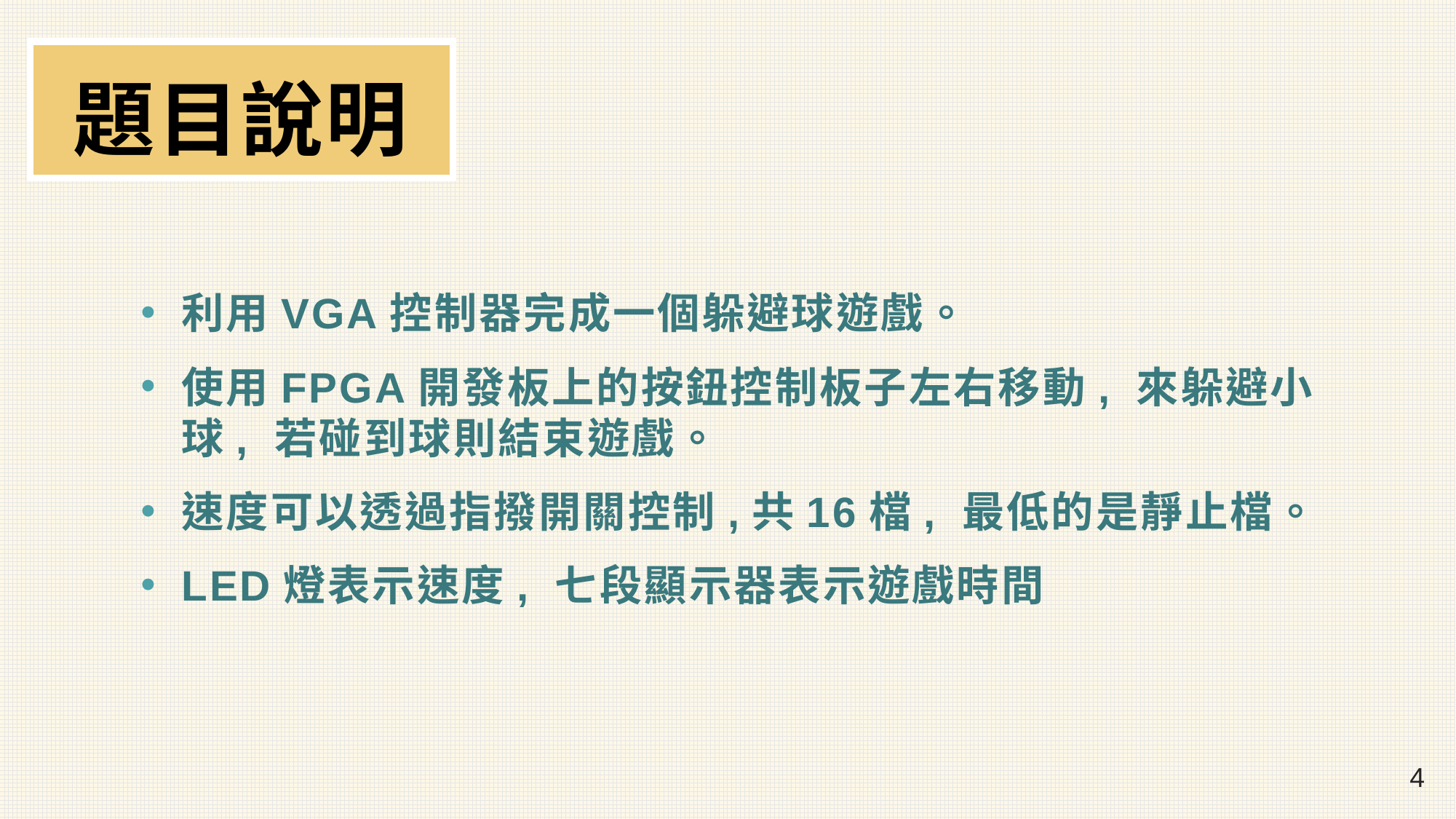

題目說明
利用VGA控制器完成一個躲避球遊戲。
使用FPGA開發板上的按鈕控制板子左右移動, 來躲避小球, 若碰到球則結束遊戲。
速度可以透過指撥開關控制,共16檔, 最低的是靜止檔。
LED燈表示速度, 七段顯示器表示遊戲時間

4